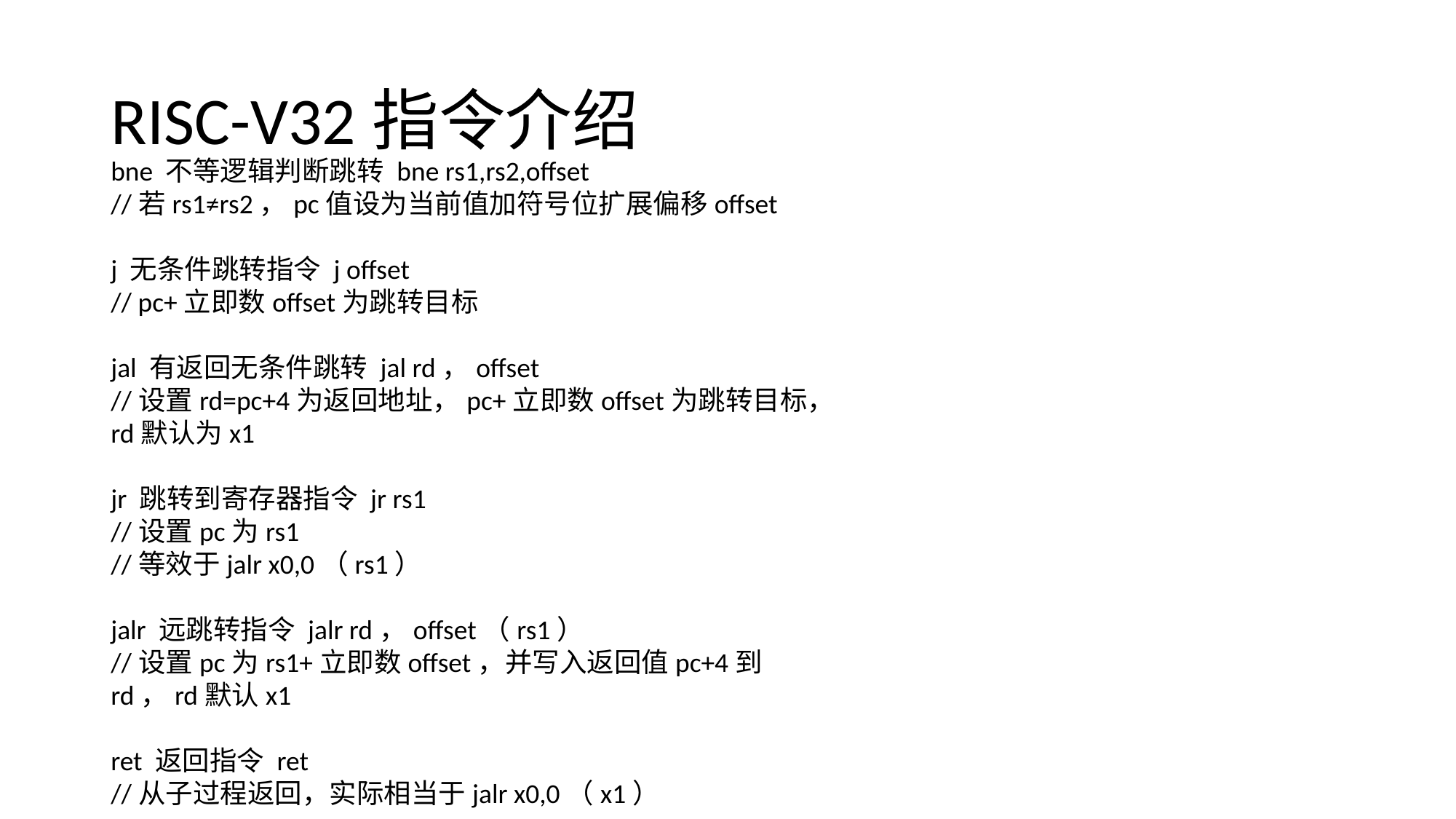

# RISC-V32指令介绍
bne 不等逻辑判断跳转 bne rs1,rs2,offset
//若rs1≠rs2，pc值设为当前值加符号位扩展偏移offset

j 无条件跳转指令 j offset
// pc+立即数offset为跳转目标

jal 有返回无条件跳转 jal rd，offset
//设置rd=pc+4为返回地址，pc+立即数offset为跳转目标，rd默认为x1

jr 跳转到寄存器指令 jr rs1
//设置pc为rs1
//等效于jalr x0,0（rs1）

jalr 远跳转指令 jalr rd，offset（rs1）
//设置pc为rs1+立即数offset，并写入返回值pc+4到rd，rd默认x1

ret 返回指令 ret
//从子过程返回，实际相当于jalr x0,0（x1）